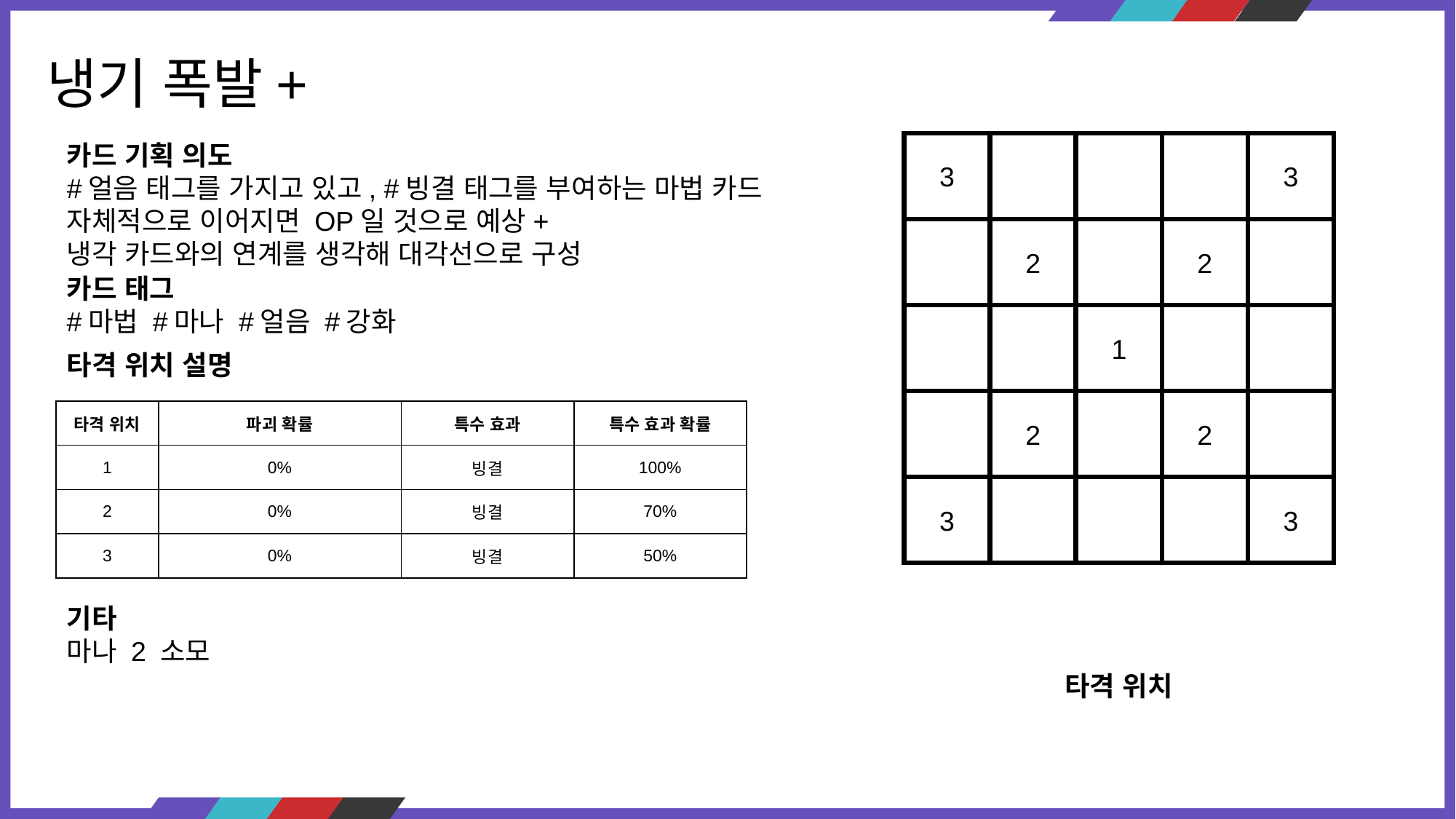

냉기 폭발+
카드 기획 의도
#얼음 태그를 가지고 있고, #빙결 태그를 부여하는 마법 카드
자체적으로 이어지면 OP일 것으로 예상+
냉각 카드와의 연계를 생각해 대각선으로 구성

3

3

2

2

카드 태그
#마법 #마나 #얼음 #강화

1

타격 위치 설명

2

2

| 타격 위치 | 파괴 확률 | 특수 효과 | 특수 효과 확률 |
| --- | --- | --- | --- |
| 1 | 0% | 빙결 | 100% |
| 2 | 0% | 빙결 | 70% |
| 3 | 0% | 빙결 | 50% |
3

3
기타
마나 2 소모
타격 위치